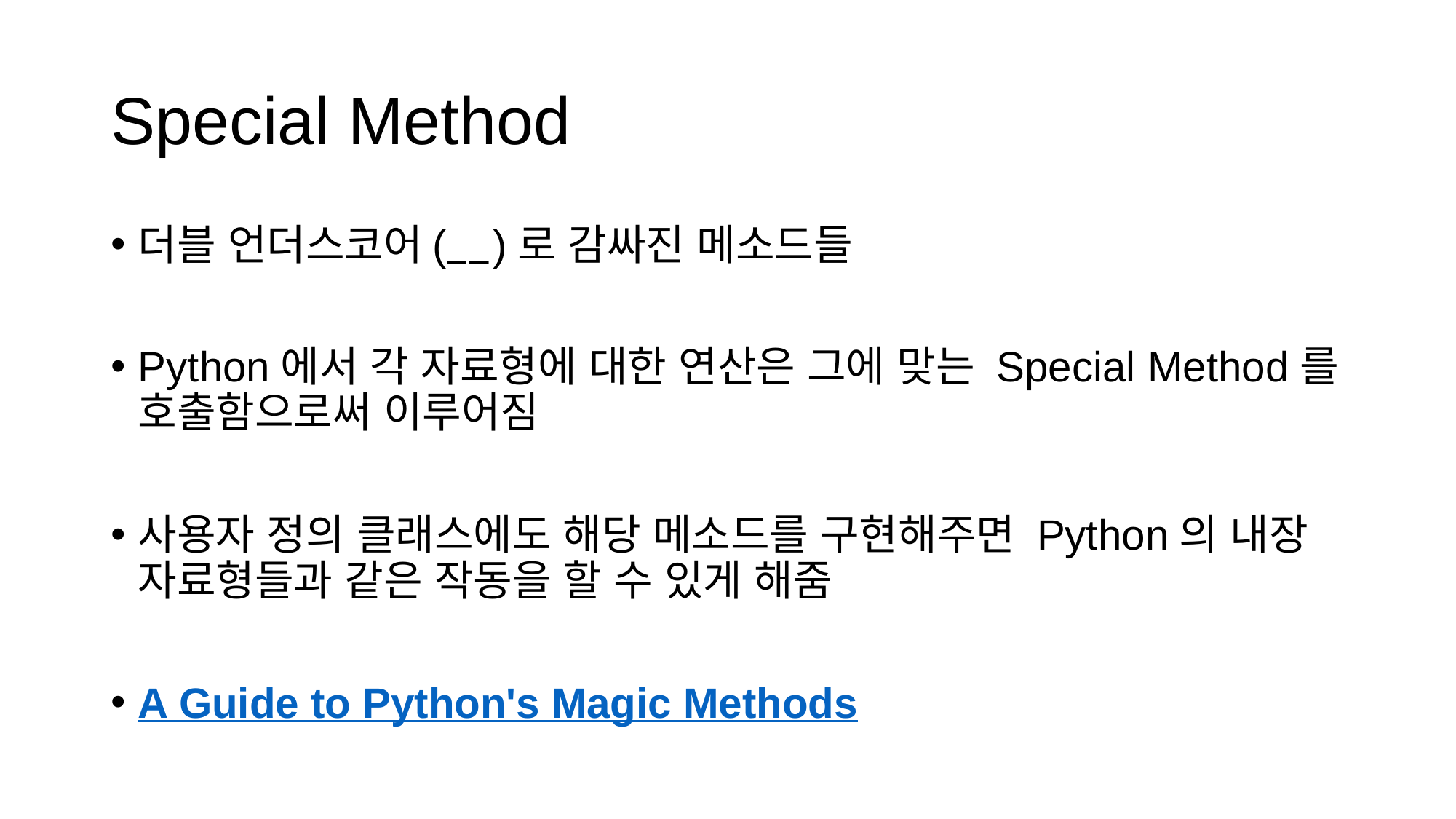

# Special Method
더블 언더스코어(__)로 감싸진 메소드들

Python에서 각 자료형에 대한 연산은 그에 맞는 Special Method를 호출함으로써 이루어짐

사용자 정의 클래스에도 해당 메소드를 구현해주면 Python의 내장 자료형들과 같은 작동을 할 수 있게 해줌

A Guide to Python's Magic Methods